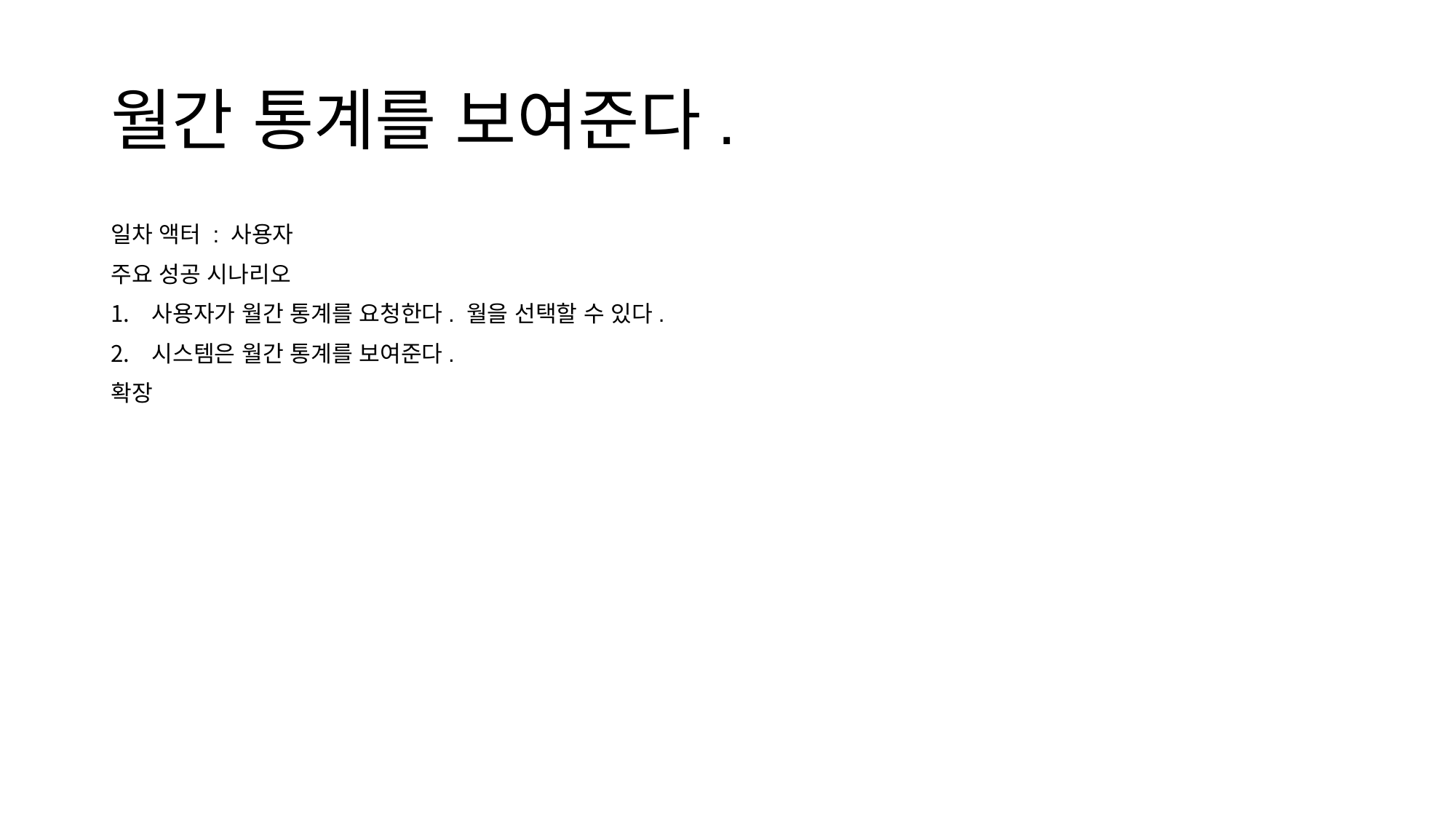

# 월간 통계를 보여준다.
일차 액터 : 사용자
주요 성공 시나리오
사용자가 월간 통계를 요청한다. 월을 선택할 수 있다.
시스템은 월간 통계를 보여준다.
확장